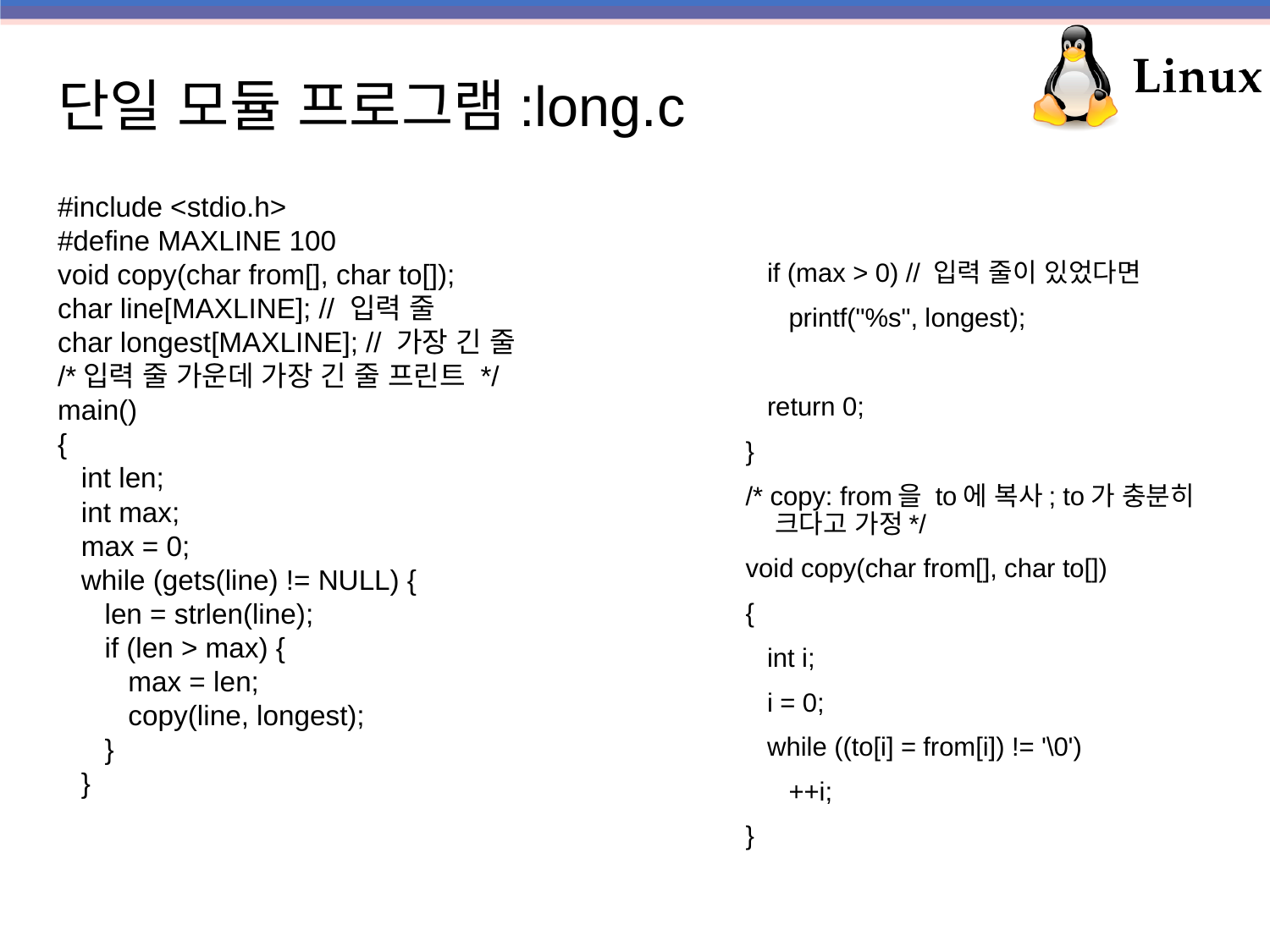

# 단일 모듈 프로그램:long.c
#include <stdio.h>
#define MAXLINE 100
void copy(char from[], char to[]);
char line[MAXLINE]; // 입력 줄
char longest[MAXLINE]; // 가장 긴 줄
/*입력 줄 가운데 가장 긴 줄 프린트 */
main()
{
   int len;
   int max;
   max = 0;
   while (gets(line) != NULL) {
      len = strlen(line);
      if (len > max) {
         max = len;
         copy(line, longest);
      }
   }
   if (max > 0) // 입력 줄이 있었다면
      printf("%s", longest);

   return 0;
}
/* copy: from을 to에 복사; to가 충분히 크다고 가정*/
void copy(char from[], char to[])
{
   int i;
   i = 0;
   while ((to[i] = from[i]) != '\0')
      ++i;
}